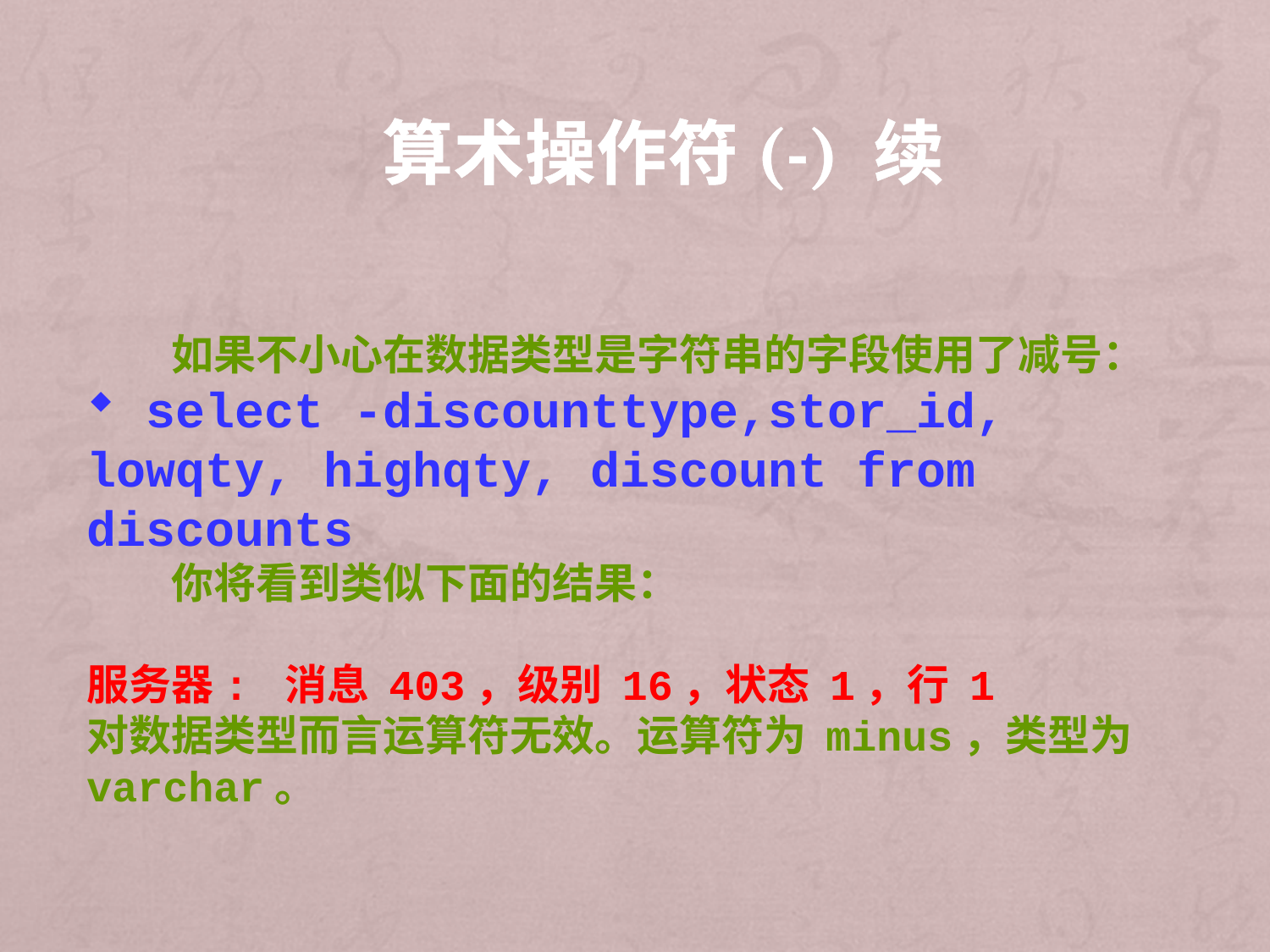

# 算术操作符(-) 续
　　如果不小心在数据类型是字符串的字段使用了减号：
 select -discounttype,stor_id, lowqty, highqty, discount from discounts
　　你将看到类似下面的结果：

服务器: 消息 403，级别 16，状态 1，行 1
对数据类型而言运算符无效。运算符为 minus，类型为 varchar。